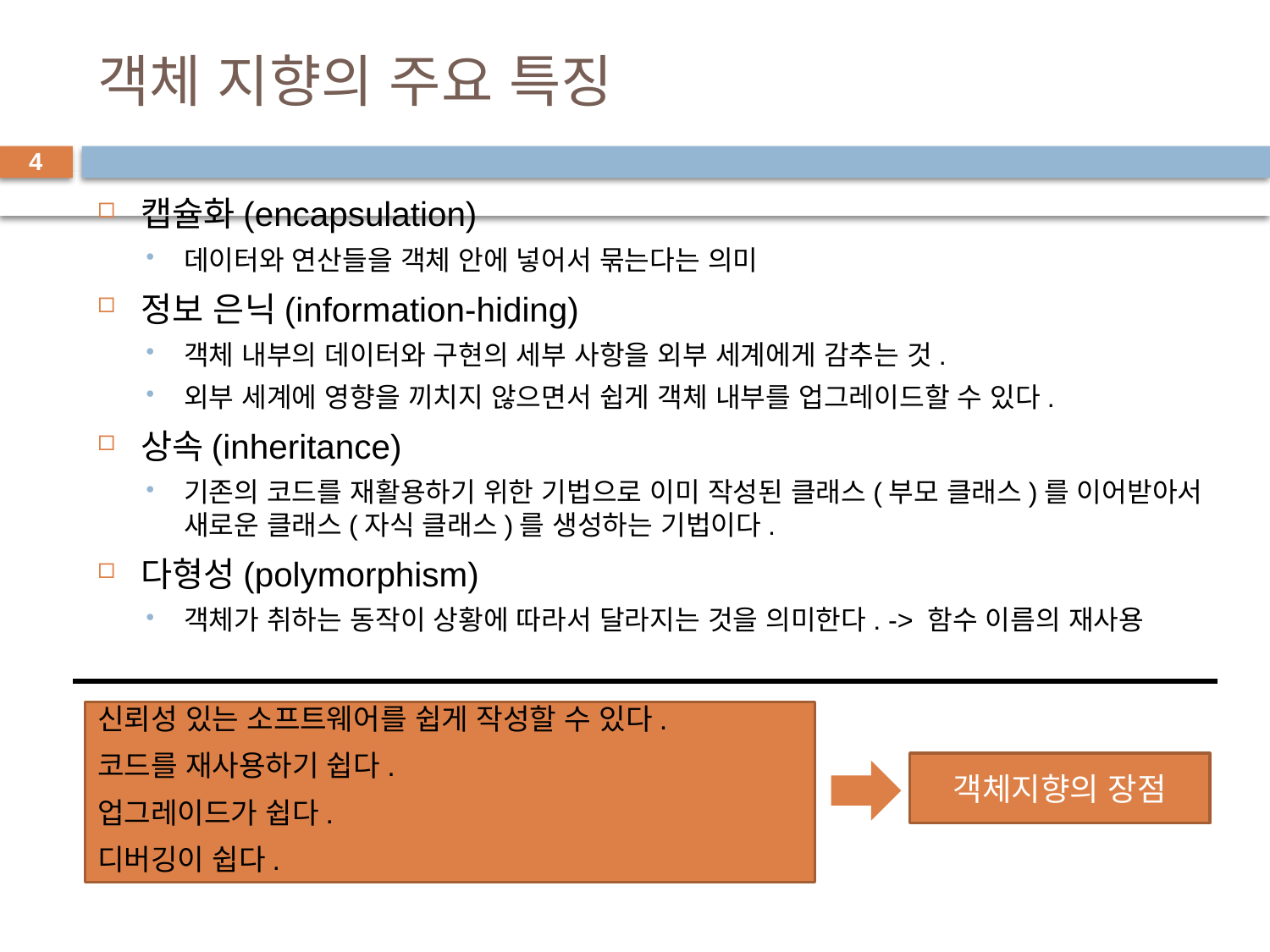

# 객체 지향의 주요 특징
4
캡슐화(encapsulation)
데이터와 연산들을 객체 안에 넣어서 묶는다는 의미
정보 은닉(information-hiding)
객체 내부의 데이터와 구현의 세부 사항을 외부 세계에게 감추는 것.
외부 세계에 영향을 끼치지 않으면서 쉽게 객체 내부를 업그레이드할 수 있다.
상속(inheritance)
기존의 코드를 재활용하기 위한 기법으로 이미 작성된 클래스(부모 클래스)를 이어받아서 새로운 클래스(자식 클래스)를 생성하는 기법이다.
다형성(polymorphism)
객체가 취하는 동작이 상황에 따라서 달라지는 것을 의미한다. -> 함수 이름의 재사용

신뢰성 있는 소프트웨어를 쉽게 작성할 수 있다.
코드를 재사용하기 쉽다.
업그레이드가 쉽다.
디버깅이 쉽다.

객체지향의 장점